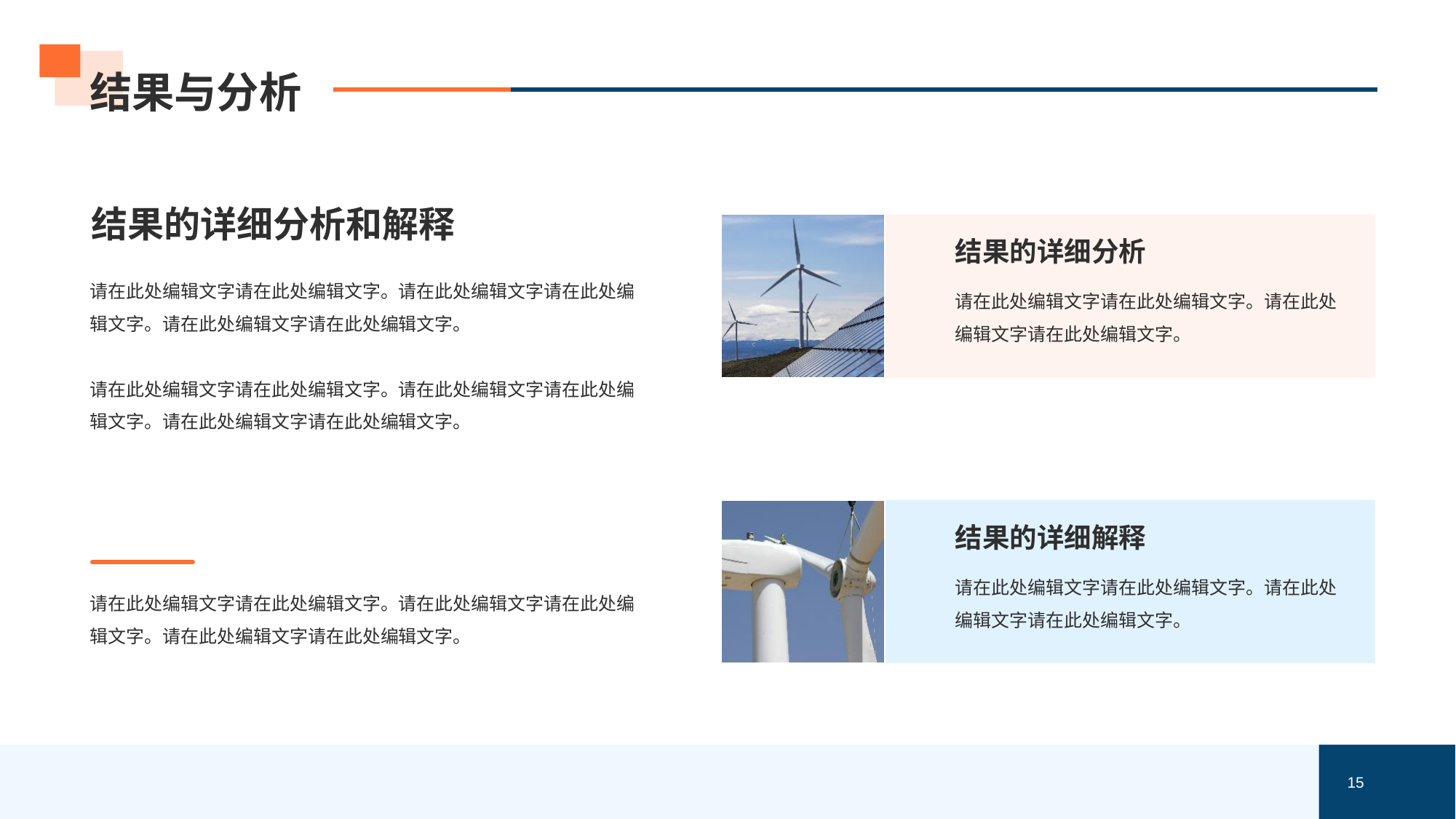

# 结果与分析
结果的详细分析和解释

结果的详细分析
请在此处编辑文字请在此处编辑文字。请在此处编辑文字请在此处编辑文字。
请在此处编辑文字请在此处编辑文字。请在此处编辑文字请在此处编辑文字。请在此处编辑文字请在此处编辑文字。

请在此处编辑文字请在此处编辑文字。请在此处编辑文字请在此处编辑文字。请在此处编辑文字请在此处编辑文字。

结果的详细解释
请在此处编辑文字请在此处编辑文字。请在此处编辑文字请在此处编辑文字。
请在此处编辑文字请在此处编辑文字。请在此处编辑文字请在此处编辑文字。请在此处编辑文字请在此处编辑文字。
15